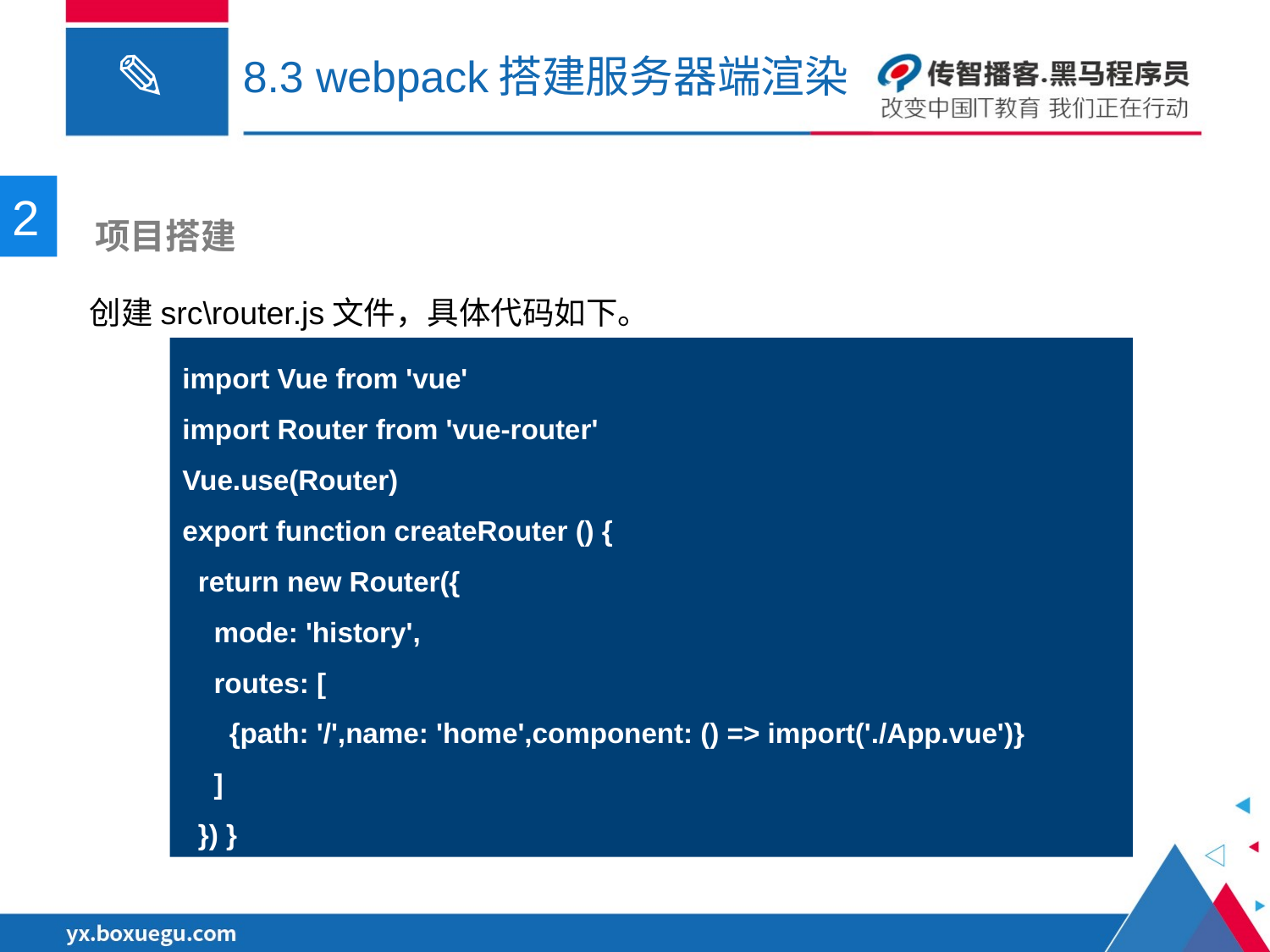

# 8.3 webpack搭建服务器端渲染

2
  项目搭建
创建src\router.js文件，具体代码如下。
import Vue from 'vue'
import Router from 'vue-router'
Vue.use(Router)
export function createRouter () {
  return new Router({
    mode: 'history',
    routes: [
      {path: '/',name: 'home',component: () => import('./App.vue')}
    ]
  }) }